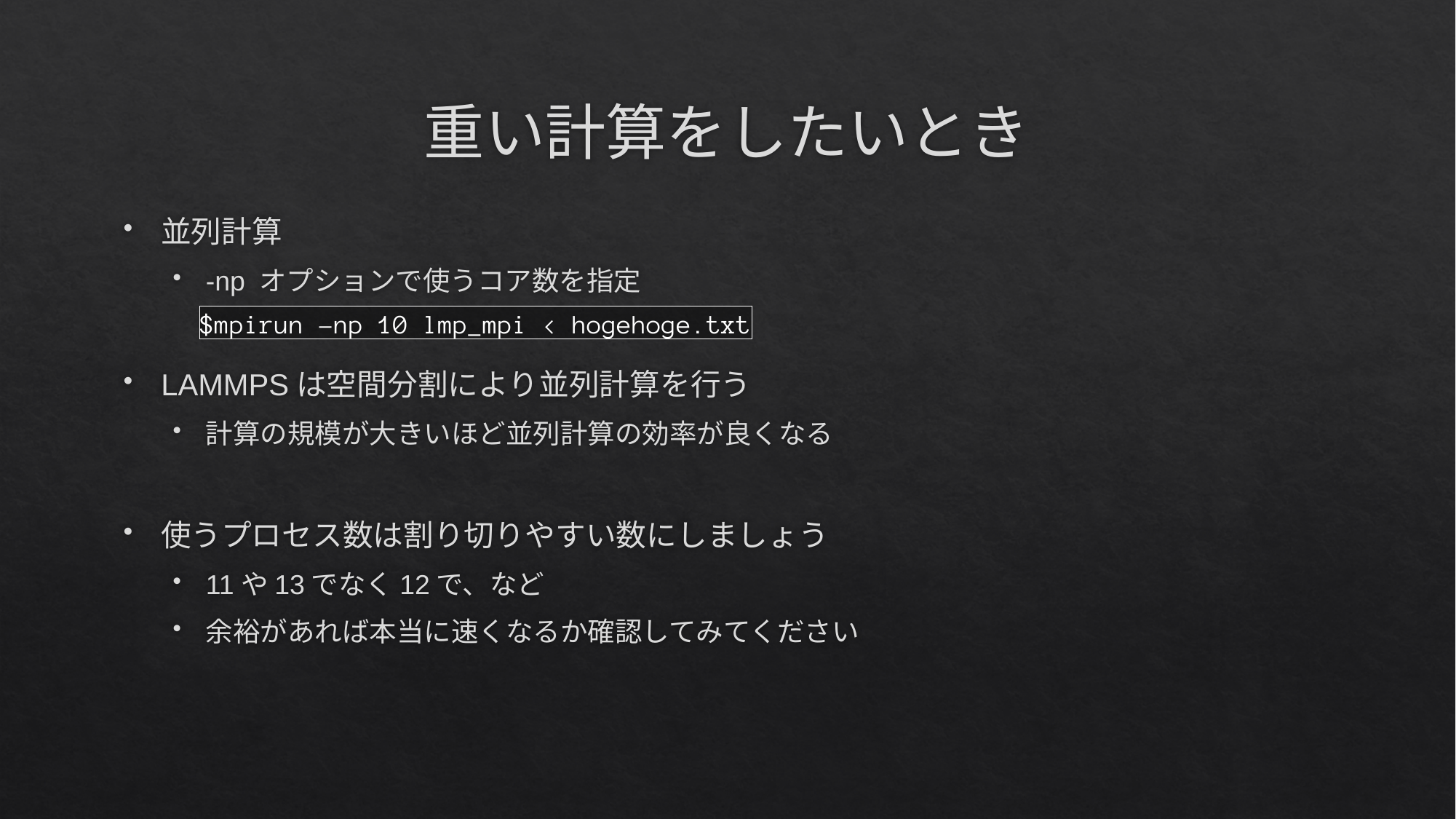

# 重い計算をしたいとき
並列計算
-np オプションで使うコア数を指定

LAMMPSは空間分割により並列計算を行う
計算の規模が大きいほど並列計算の効率が良くなる

使うプロセス数は割り切りやすい数にしましょう
11や13でなく12で、など
余裕があれば本当に速くなるか確認してみてください
$mpirun –np 10 lmp_mpi < hogehoge.txt